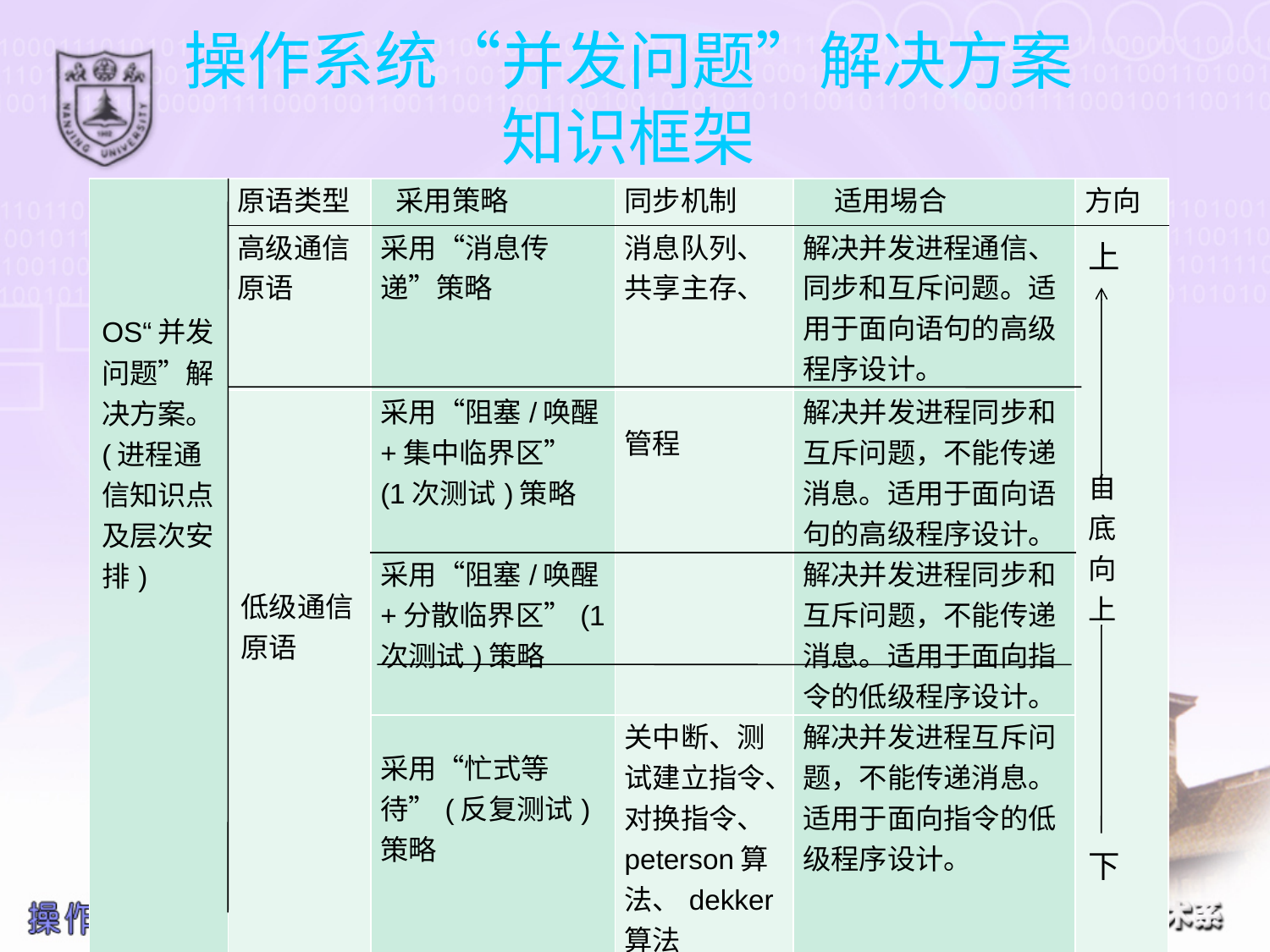

# 操作系统“并发问题”解决方案 知识框架
| OS“并发问题”解决方案。 (进程通信知识点及层次安排) | 原语类型 | 采用策略 | 同步机制 | 适用埸合 | 方向 |
| --- | --- | --- | --- | --- | --- |
|  | 高级通信原语 | 采用“消息传递”策略 | 消息队列、 共享主存、 | 解决并发进程通信、同步和互斥问题。适用于面向语句的高级程序设计。 | 上 自 底 向 上 下 |
|  | 低级通信原语 | 采用“阻塞/唤醒+集中临界区” (1次测试)策略 | 管程 | 解决并发进程同步和互斥问题，不能传递消息。适用于面向语句的高级程序设计。 |  |
|  |  | 采用“阻塞/唤醒+分散临界区”(1次测试)策略 |  | 解决并发进程同步和互斥问题，不能传递消息。适用于面向指令的低级程序设计。 |  |
|  |  | 采用“忙式等待”(反复测试)策略 | 关中断、测试建立指令、对换指令、peterson算法、dekker算法 | 解决并发进程互斥问题，不能传递消息。适用于面向指令的低级程序设计。 |  |